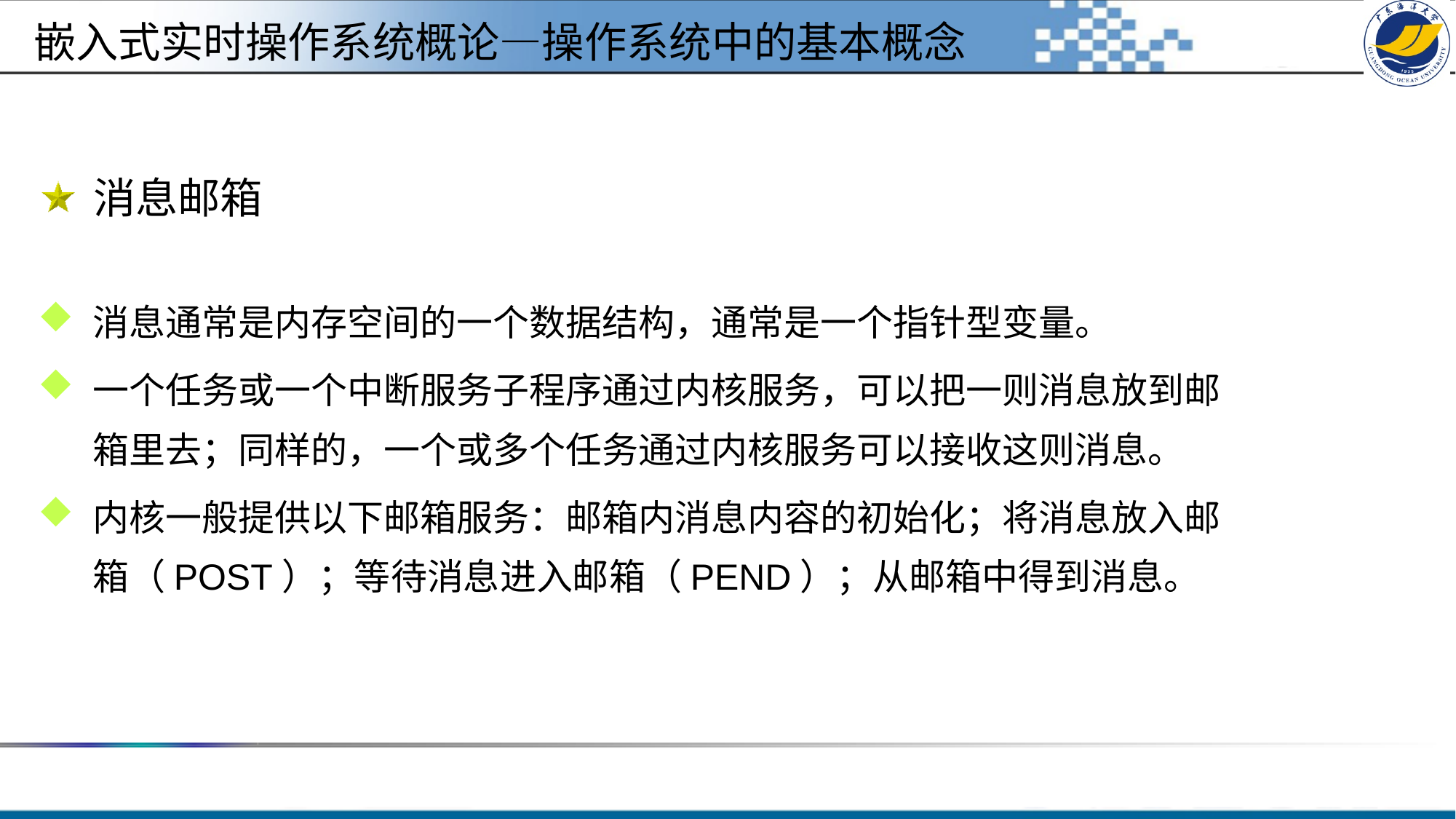

#
嵌入式实时操作系统概论—操作系统中的基本概念
消息邮箱
消息通常是内存空间的一个数据结构，通常是一个指针型变量。
一个任务或一个中断服务子程序通过内核服务，可以把一则消息放到邮箱里去；同样的，一个或多个任务通过内核服务可以接收这则消息。
内核一般提供以下邮箱服务：邮箱内消息内容的初始化；将消息放入邮箱（POST）；等待消息进入邮箱（PEND）；从邮箱中得到消息。
18